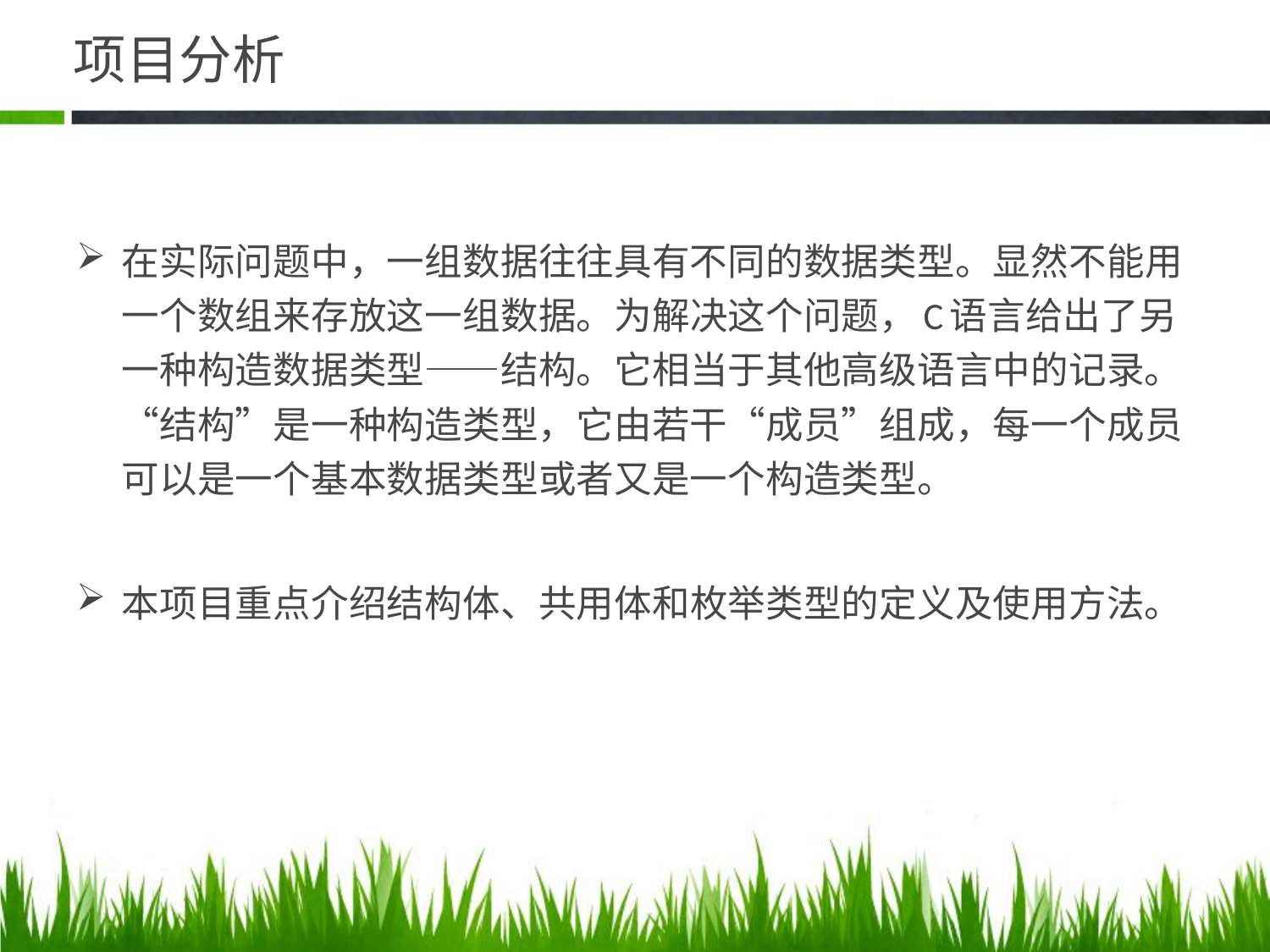

# 项目分析
在实际问题中，一组数据往往具有不同的数据类型。显然不能用一个数组来存放这一组数据。为解决这个问题，C语言给出了另一种构造数据类型——结构。它相当于其他高级语言中的记录。“结构”是一种构造类型，它由若干“成员”组成，每一个成员可以是一个基本数据类型或者又是一个构造类型。

本项目重点介绍结构体、共用体和枚举类型的定义及使用方法。